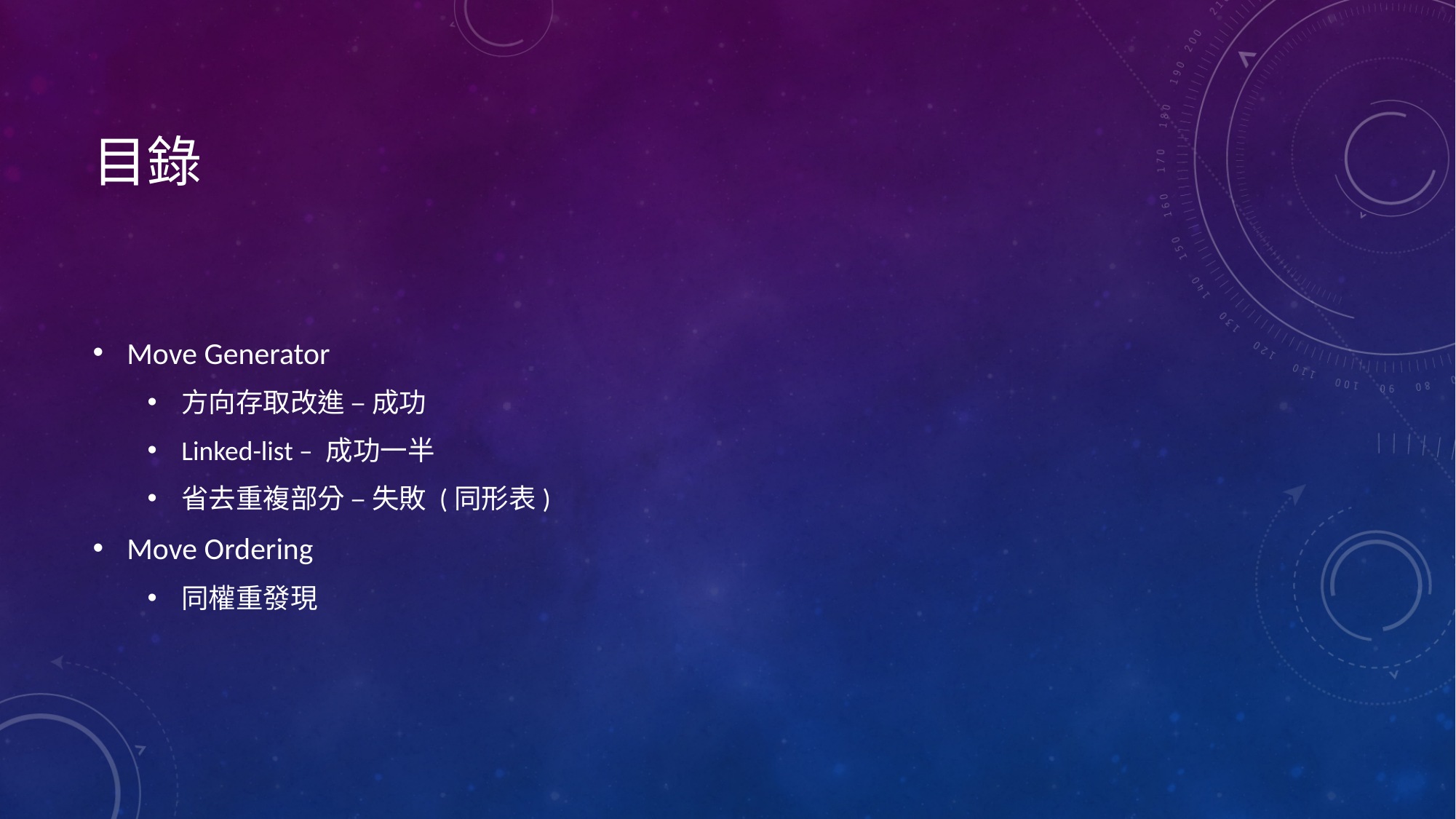

# 目錄
Move Generator
方向存取改進 – 成功
Linked-list – 成功一半
省去重複部分 – 失敗 (同形表)
Move Ordering
同權重發現